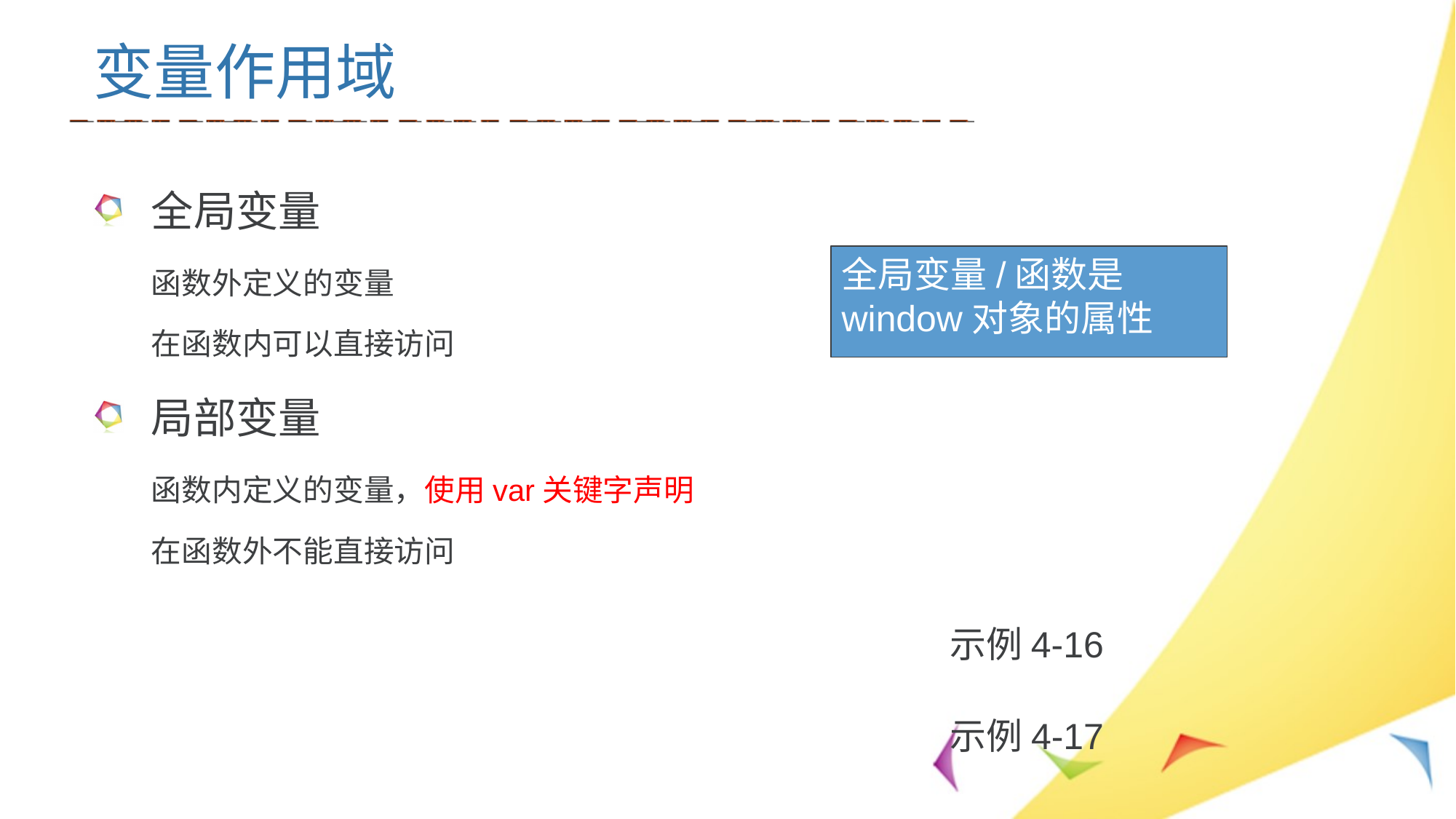

变量作用域
全局变量
函数外定义的变量
在函数内可以直接访问
局部变量
函数内定义的变量，使用var关键字声明
在函数外不能直接访问

全局变量/函数是window对象的属性
示例4-16
示例4-17